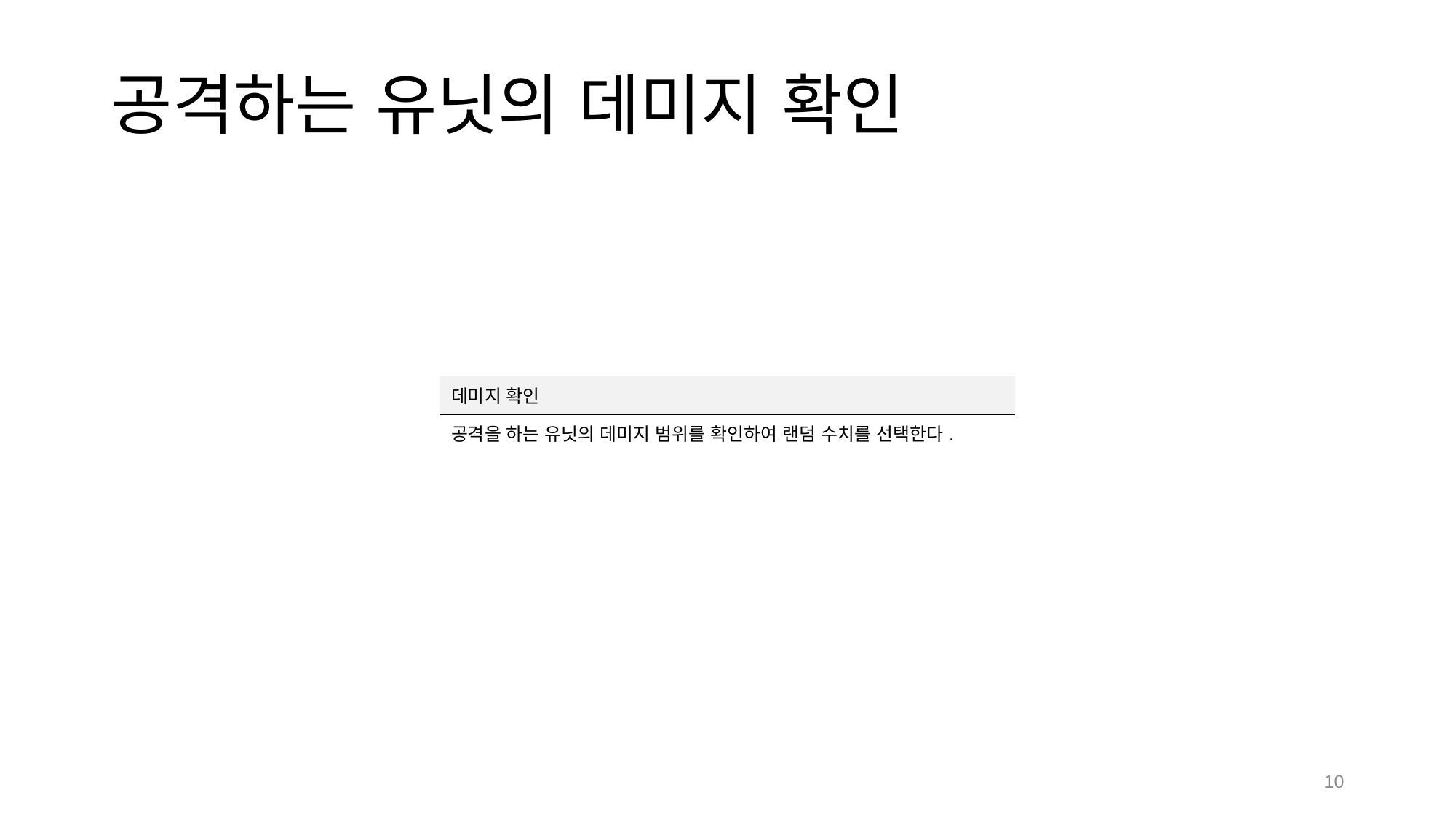

# 공격하는 유닛의 데미지 확인
| 데미지 확인 |
| --- |
| 공격을 하는 유닛의 데미지 범위를 확인하여 랜덤 수치를 선택한다. |
10